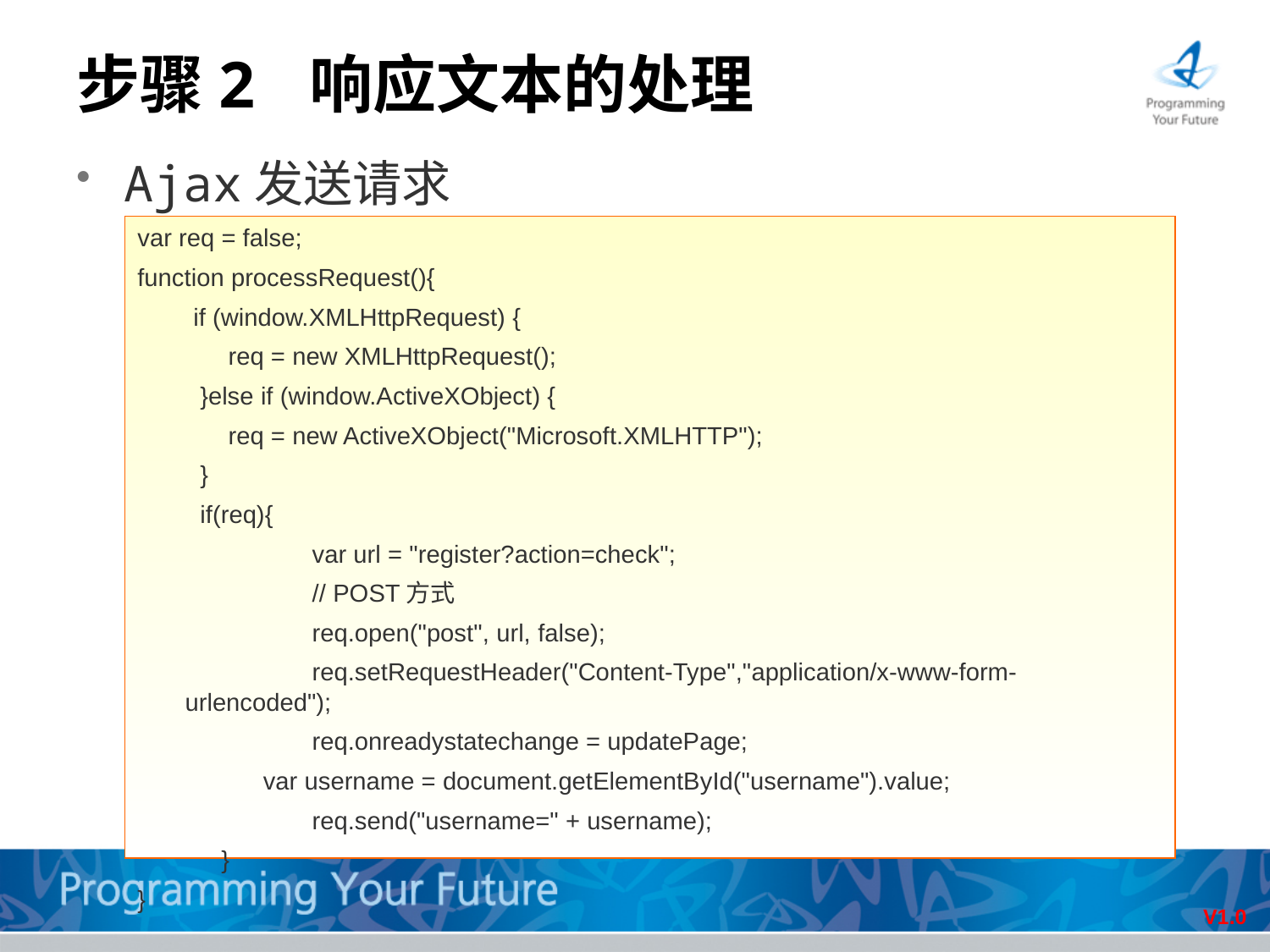

# 步骤2 响应文本的处理
Ajax发送请求
var req = false;
function processRequest(){
        if (window.XMLHttpRequest) {
             req = new XMLHttpRequest();
         }else if (window.ActiveXObject) {
             req = new ActiveXObject("Microsoft.XMLHTTP");
         }
         if(req){
        	var url = "register?action=check";
        	// POST方式
        	req.open("post", url, false);
		req.setRequestHeader("Content-Type","application/x-www-form-urlencoded");
        	req.onreadystatechange = updatePage;
                  var username = document.getElementById("username").value;
        	req.send("username=" + username);
            }
}